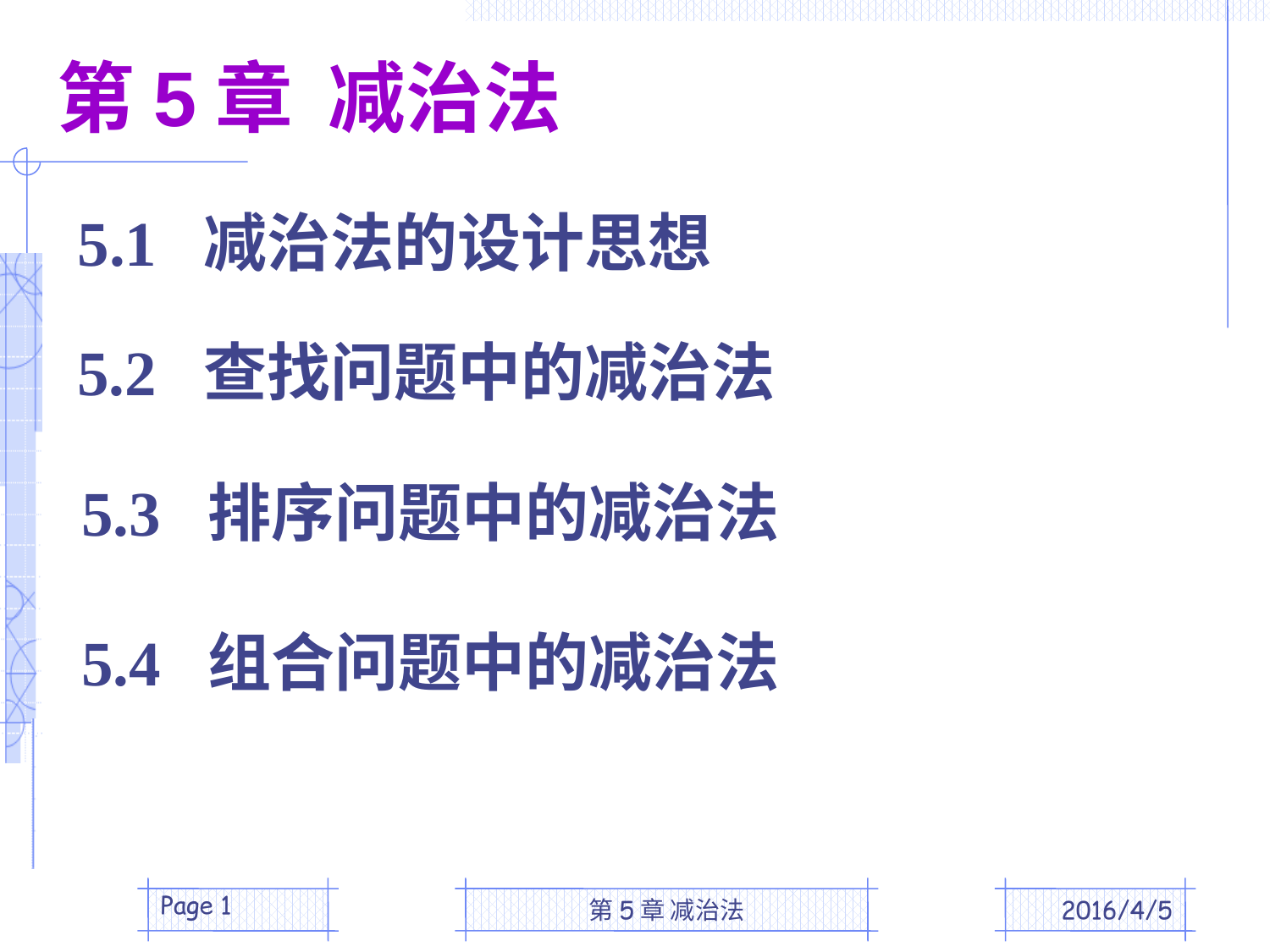

第5章  减治法
5.1  减治法的设计思想
5.2  查找问题中的减治法
5.3  排序问题中的减治法
5.4  组合问题中的减治法
Page 1
第5章 减治法
2016/4/5